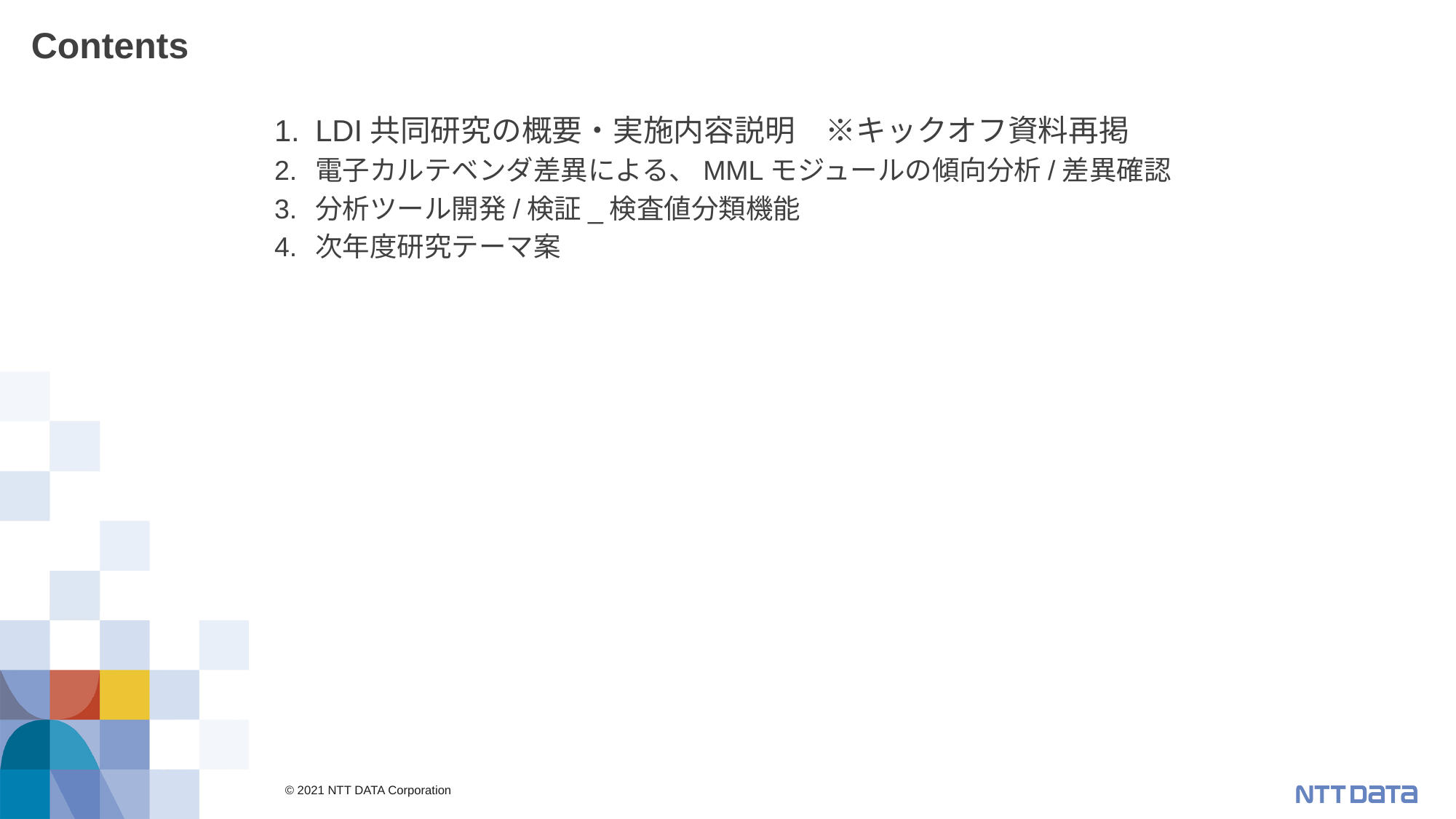

# Contents
LDI共同研究の概要・実施内容説明　※キックオフ資料再掲
電子カルテベンダ差異による、MMLモジュールの傾向分析/差異確認
分析ツール開発/検証_検査値分類機能
次年度研究テーマ案